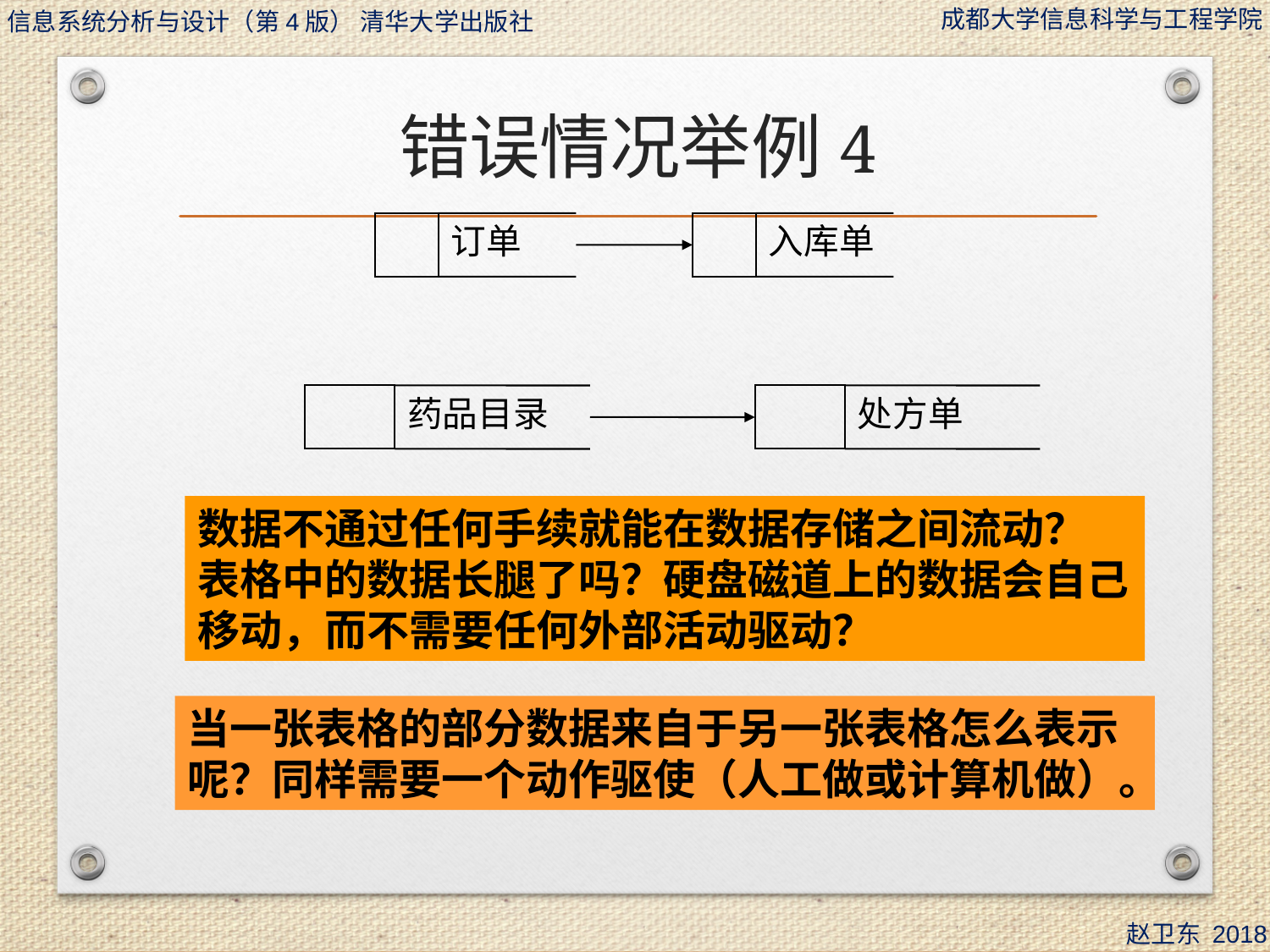

# 错误情况举例4

订单

入库单

药品目录

处方单

数据不通过任何手续就能在数据存储之间流动？
表格中的数据长腿了吗？硬盘磁道上的数据会自己移动，而不需要任何外部活动驱动？
当一张表格的部分数据来自于另一张表格怎么表示呢？同样需要一个动作驱使（人工做或计算机做）。